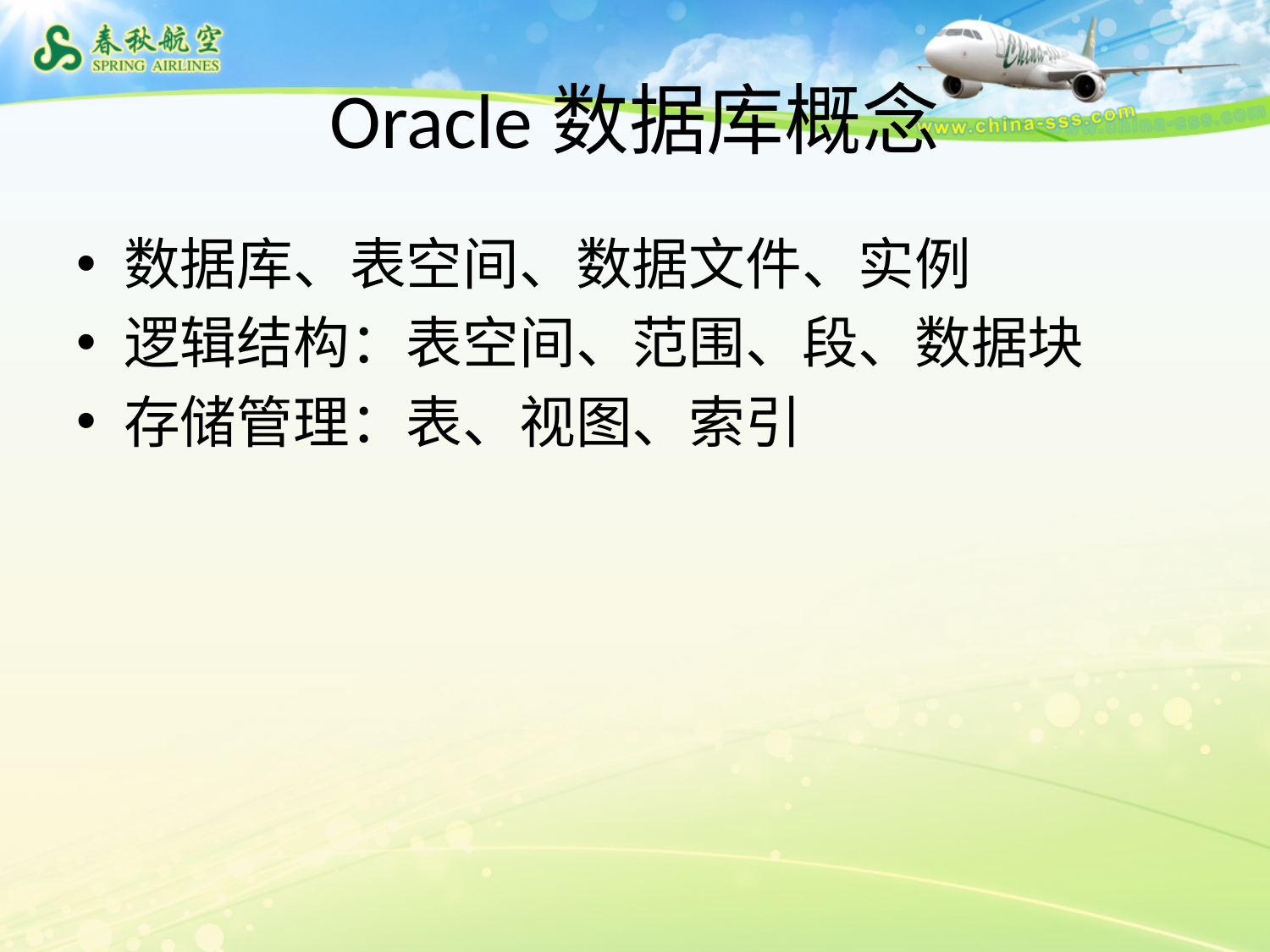

# Oracle数据库概念
数据库、表空间、数据文件、实例
逻辑结构：表空间、范围、段、数据块
存储管理：表、视图、索引